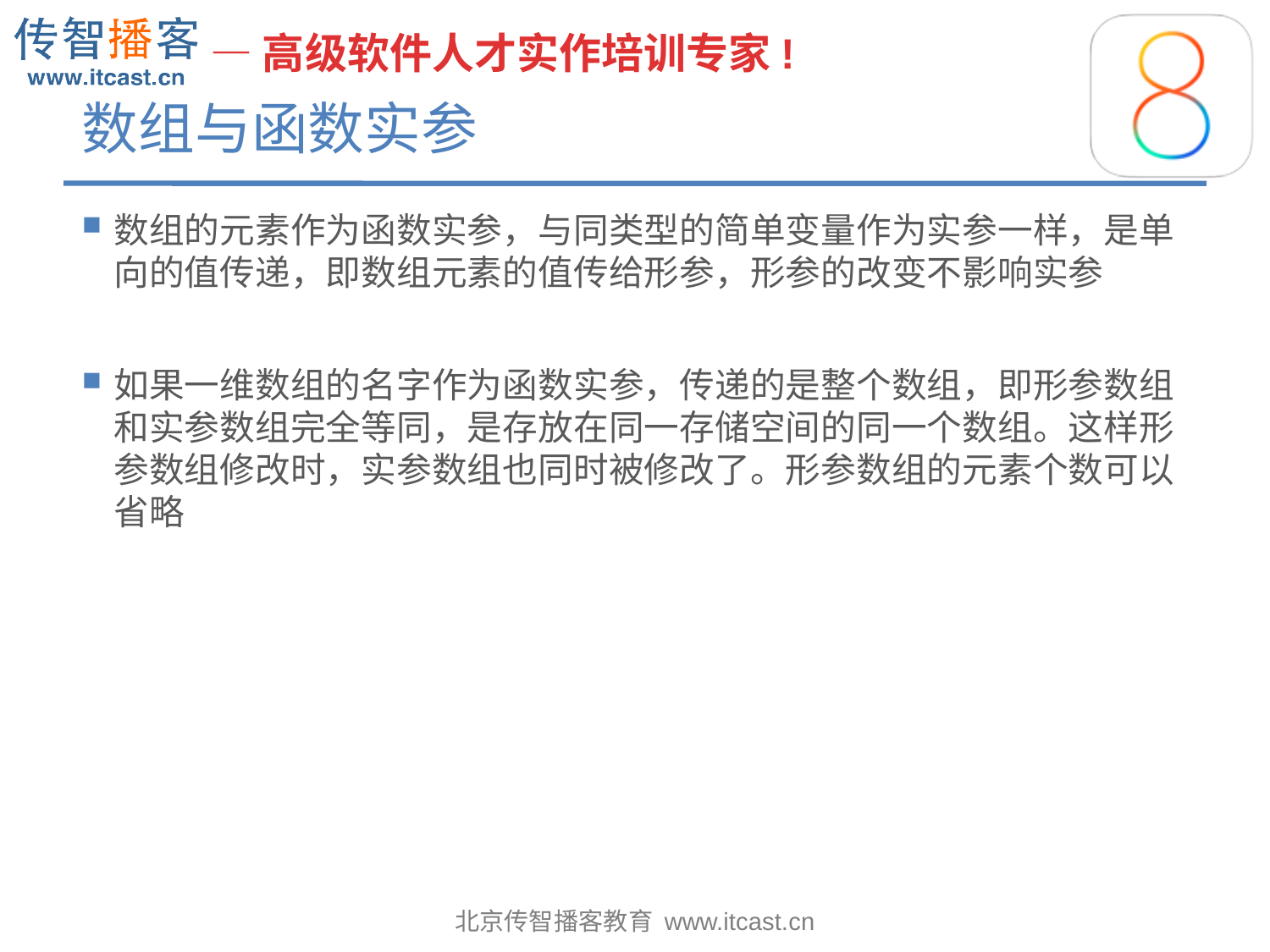

# 数组与函数实参
数组的元素作为函数实参，与同类型的简单变量作为实参一样，是单向的值传递，即数组元素的值传给形参，形参的改变不影响实参

如果一维数组的名字作为函数实参，传递的是整个数组，即形参数组和实参数组完全等同，是存放在同一存储空间的同一个数组。这样形参数组修改时，实参数组也同时被修改了。形参数组的元素个数可以省略